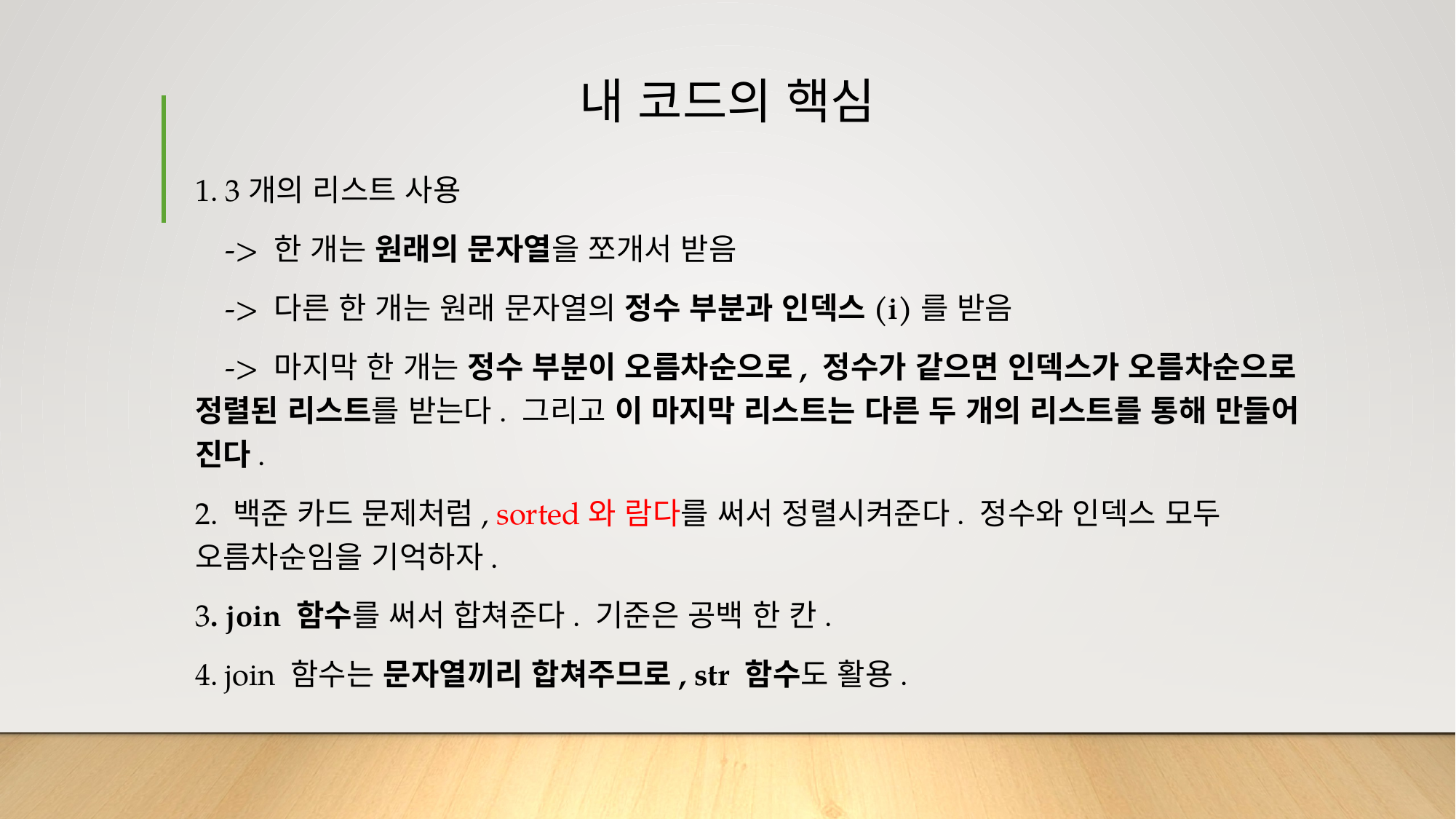

# 내 코드의 핵심
1. 3개의 리스트 사용
    -> 한 개는 원래의 문자열을 쪼개서 받음
    -> 다른 한 개는 원래 문자열의 정수 부분과 인덱스(i)를 받음
    -> 마지막 한 개는 정수 부분이 오름차순으로, 정수가 같으면 인덱스가 오름차순으로 정렬된 리스트를 받는다. 그리고 이 마지막 리스트는 다른 두 개의 리스트를 통해 만들어 진다.
2. 백준 카드 문제처럼, sorted와 람다를 써서 정렬시켜준다. 정수와 인덱스 모두 오름차순임을 기억하자.
3. join 함수를 써서 합쳐준다. 기준은 공백 한 칸.
4. join 함수는 문자열끼리 합쳐주므로, str 함수도 활용.